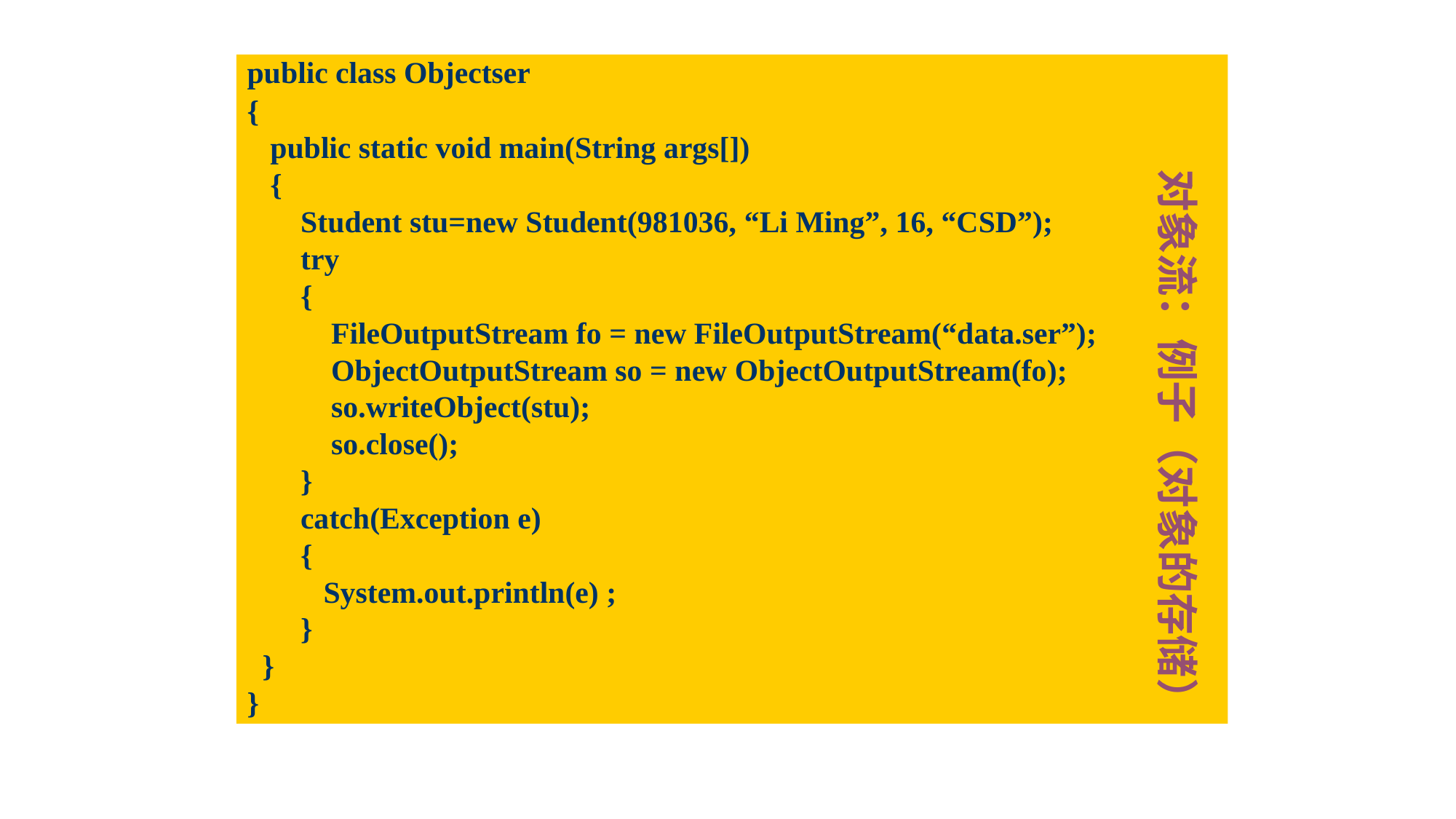

public class Objectser
{
   public static void main(String args[])
   {
       Student stu=new Student(981036, “Li Ming”, 16, “CSD”);
       try
       {
           FileOutputStream fo = new FileOutputStream(“data.ser”);
           ObjectOutputStream so = new ObjectOutputStream(fo);
           so.writeObject(stu);
           so.close();
       }
       catch(Exception e)
       {
          System.out.println(e) ;
       }
  }
}
对象流：例子（对象的存储）